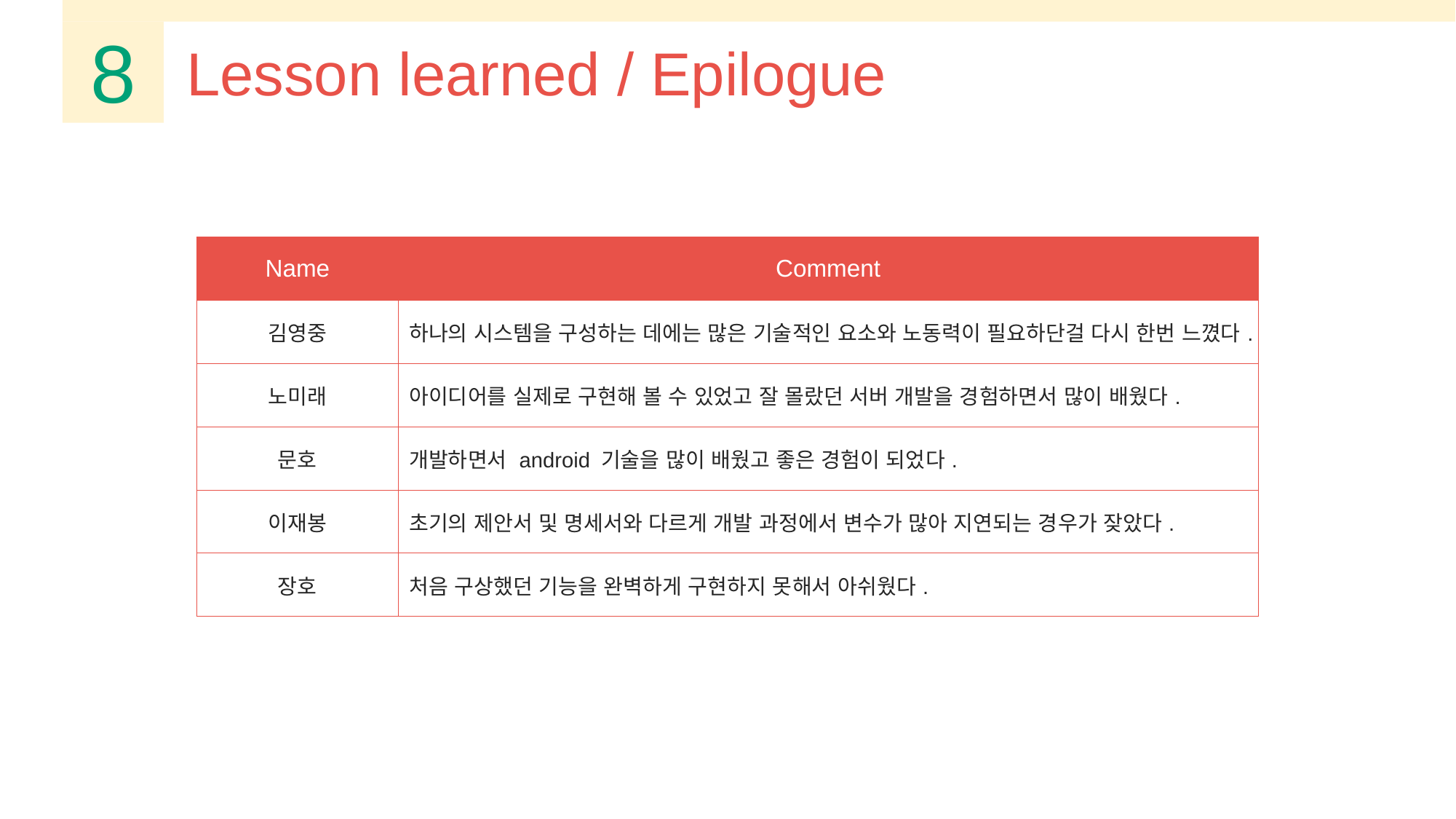

8

Lesson learned / Epilogue
| Name | Comment |
| --- | --- |
| 김영중 | 하나의 시스템을 구성하는 데에는 많은 기술적인 요소와 노동력이 필요하단걸 다시 한번 느꼈다. |
| 노미래 | 아이디어를 실제로 구현해 볼 수 있었고 잘 몰랐던 서버 개발을 경험하면서 많이 배웠다. |
| 문호 | 개발하면서 android 기술을 많이 배웠고 좋은 경험이 되었다. |
| 이재봉 | 초기의 제안서 및 명세서와 다르게 개발 과정에서 변수가 많아 지연되는 경우가 잦았다. |
| 장호 | 처음 구상했던 기능을 완벽하게 구현하지 못해서 아쉬웠다. |